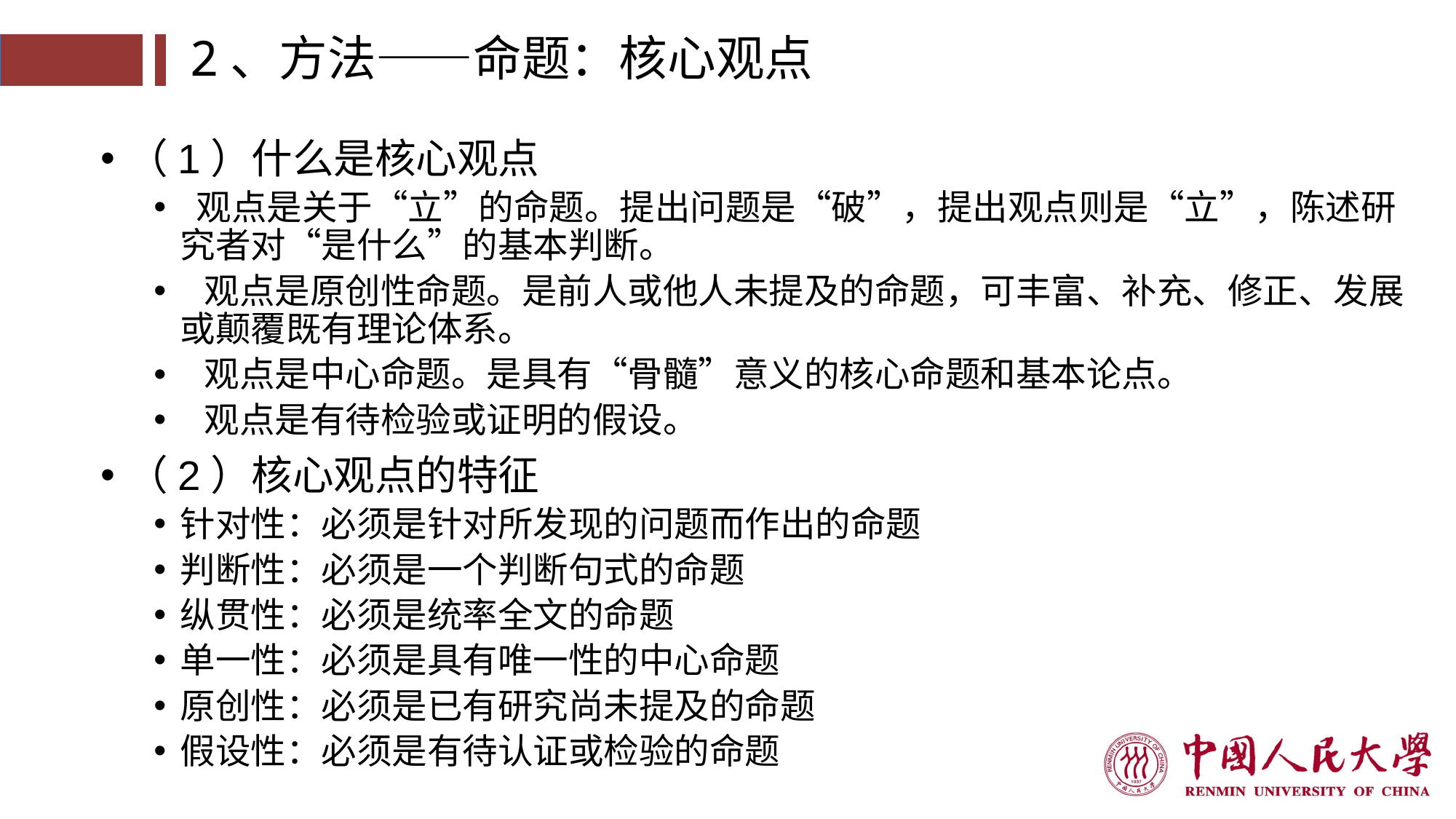

# 2、方法——命题：核心观点
（1）什么是核心观点
 观点是关于“立”的命题。提出问题是“破”，提出观点则是“立”，陈述研究者对“是什么”的基本判断。
  观点是原创性命题。是前人或他人未提及的命题，可丰富、补充、修正、发展或颠覆既有理论体系。
  观点是中心命题。是具有“骨髓”意义的核心命题和基本论点。
  观点是有待检验或证明的假设。
（2）核心观点的特征
针对性：必须是针对所发现的问题而作出的命题
判断性：必须是一个判断句式的命题
纵贯性：必须是统率全文的命题
单一性：必须是具有唯一性的中心命题
原创性：必须是已有研究尚未提及的命题
假设性：必须是有待认证或检验的命题